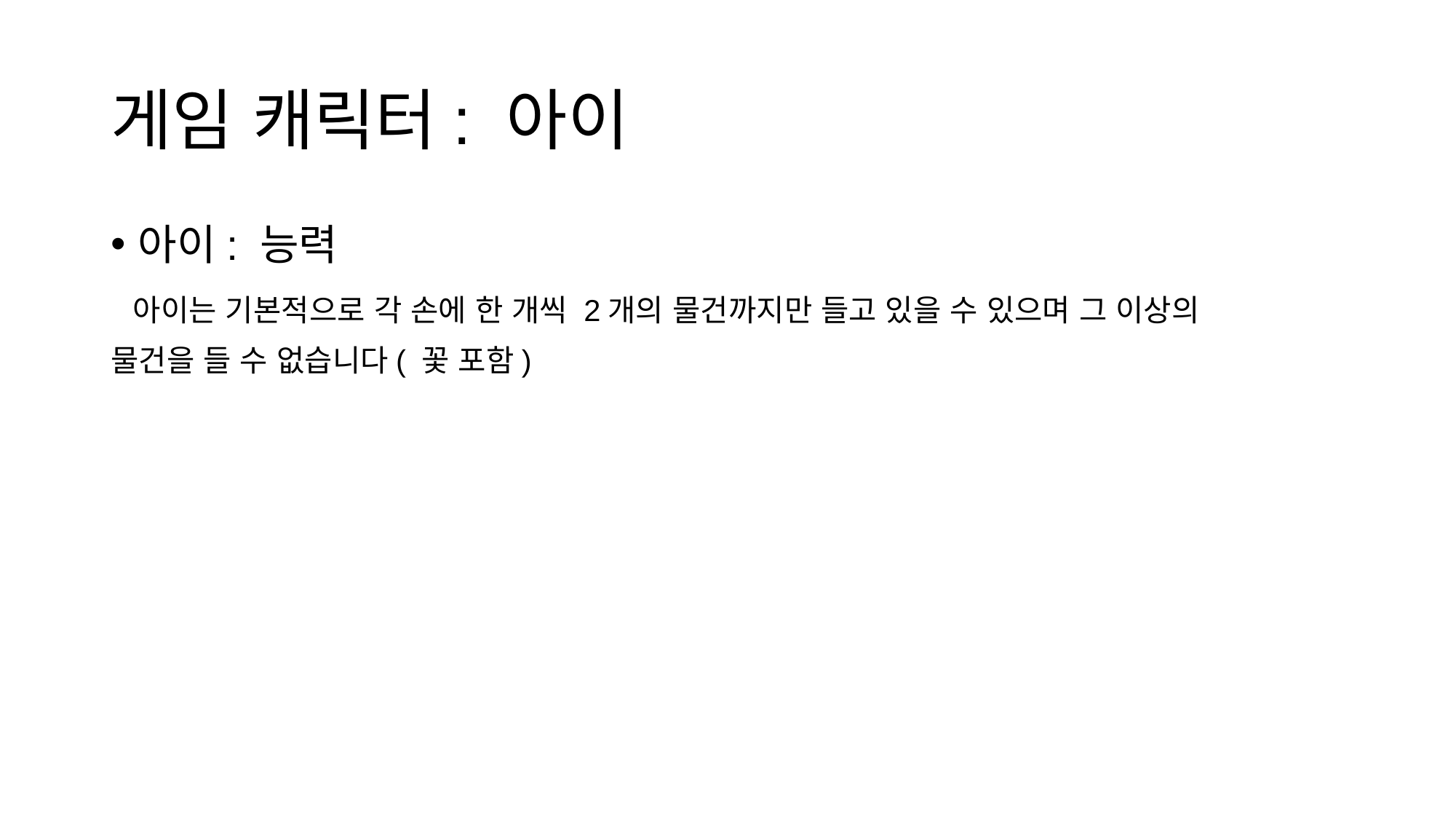

# 게임 캐릭터: 아이
아이: 능력
 아이는 기본적으로 각 손에 한 개씩 2개의 물건까지만 들고 있을 수 있으며 그 이상의
물건을 들 수 없습니다( 꽃 포함)